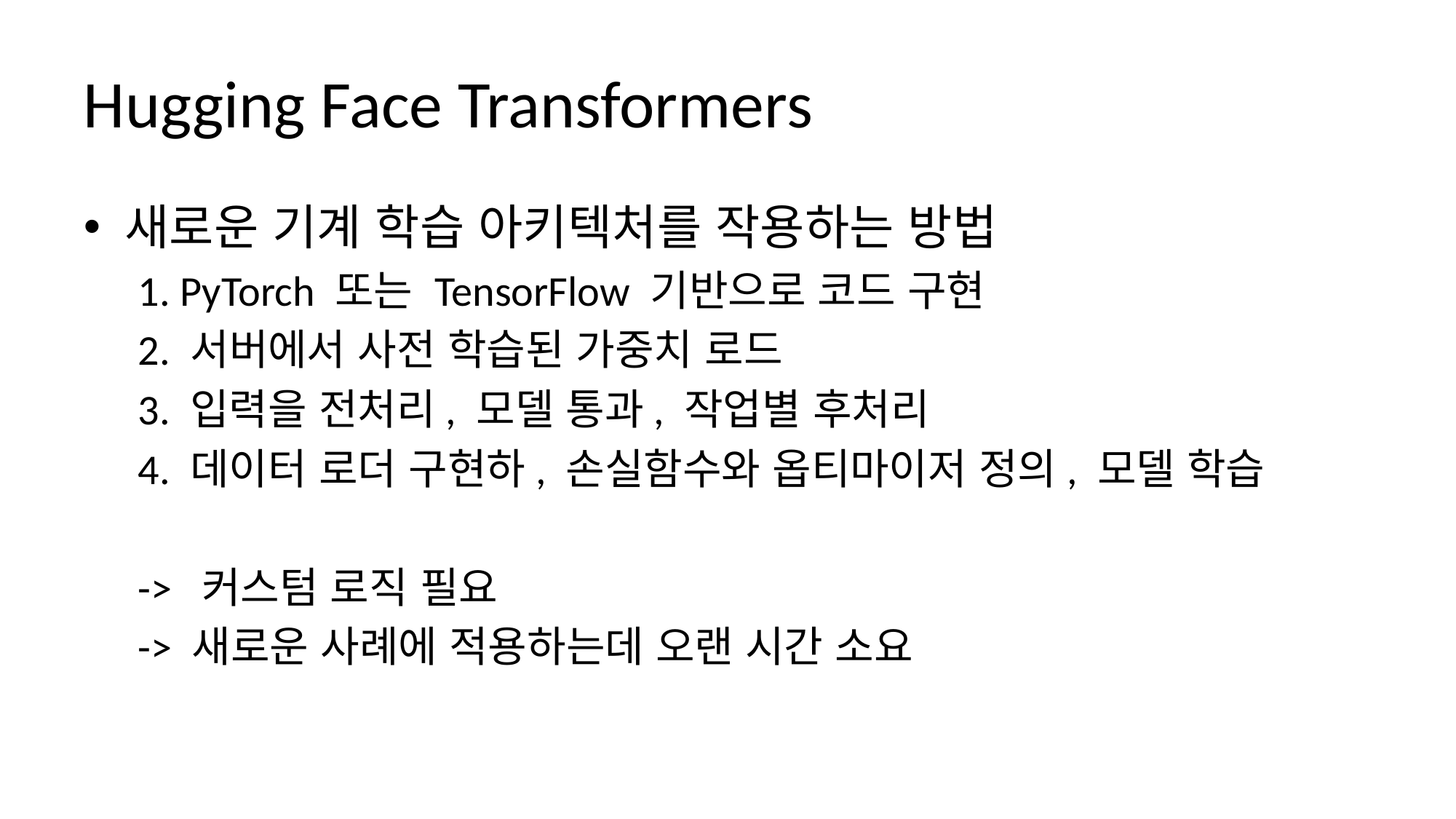

# Hugging Face Transformers
새로운 기계 학습 아키텍처를 작용하는 방법
1. PyTorch 또는 TensorFlow 기반으로 코드 구현
2. 서버에서 사전 학습된 가중치 로드
3. 입력을 전처리, 모델 통과, 작업별 후처리
4. 데이터 로더 구현하, 손실함수와 옵티마이저 정의, 모델 학습

->  커스텀 로직 필요
-> 새로운 사례에 적용하는데 오랜 시간 소요